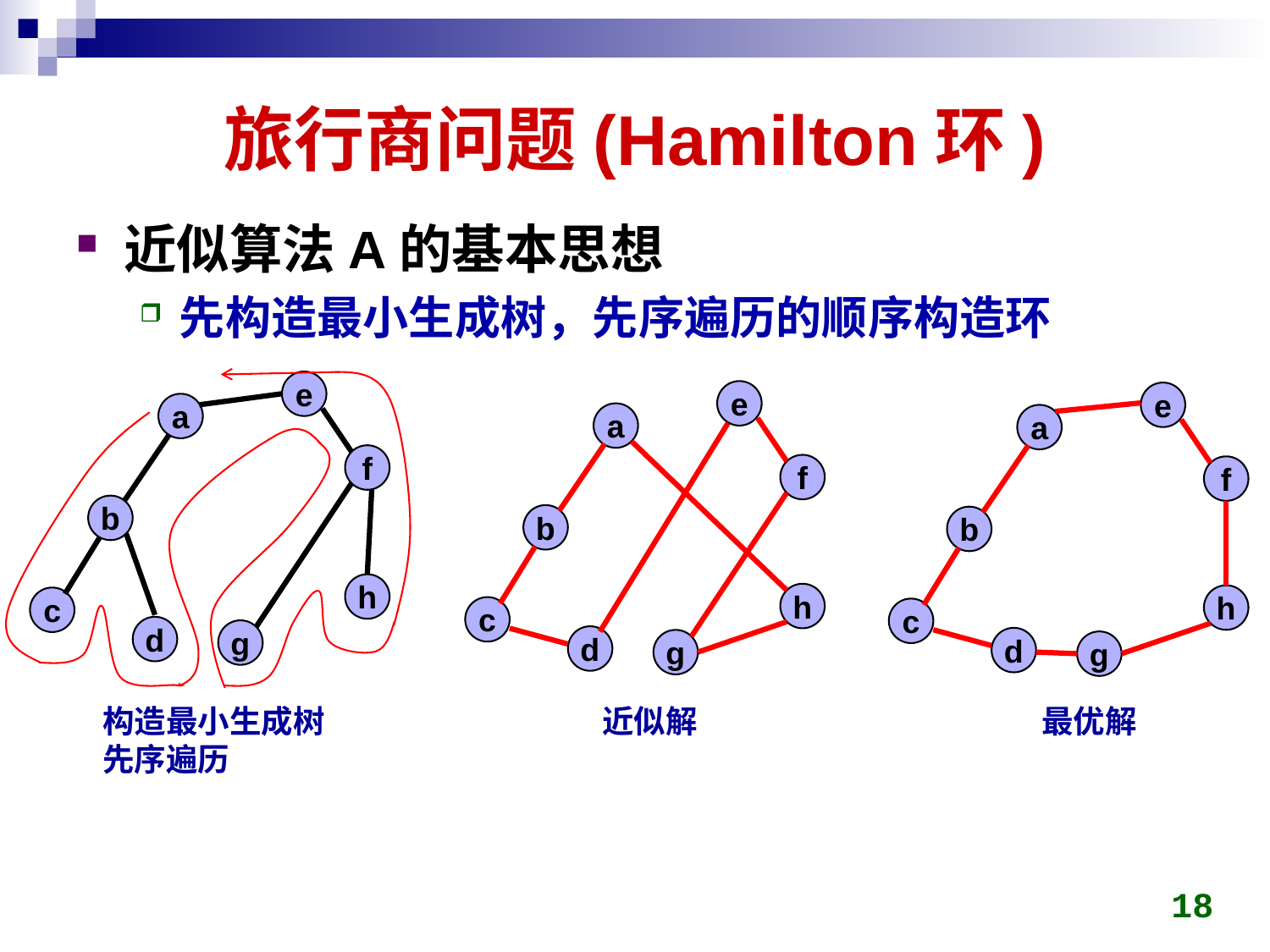

# 旅行商问题(Hamilton环)
近似算法A的基本思想
先构造最小生成树，先序遍历的顺序构造环
e

e
e
a
a
a

f
f
f
b
b
b
h
h
h
c

c
c

d
g
d
d
g
g
构造最小生成树
先序遍历
近似解
最优解
18